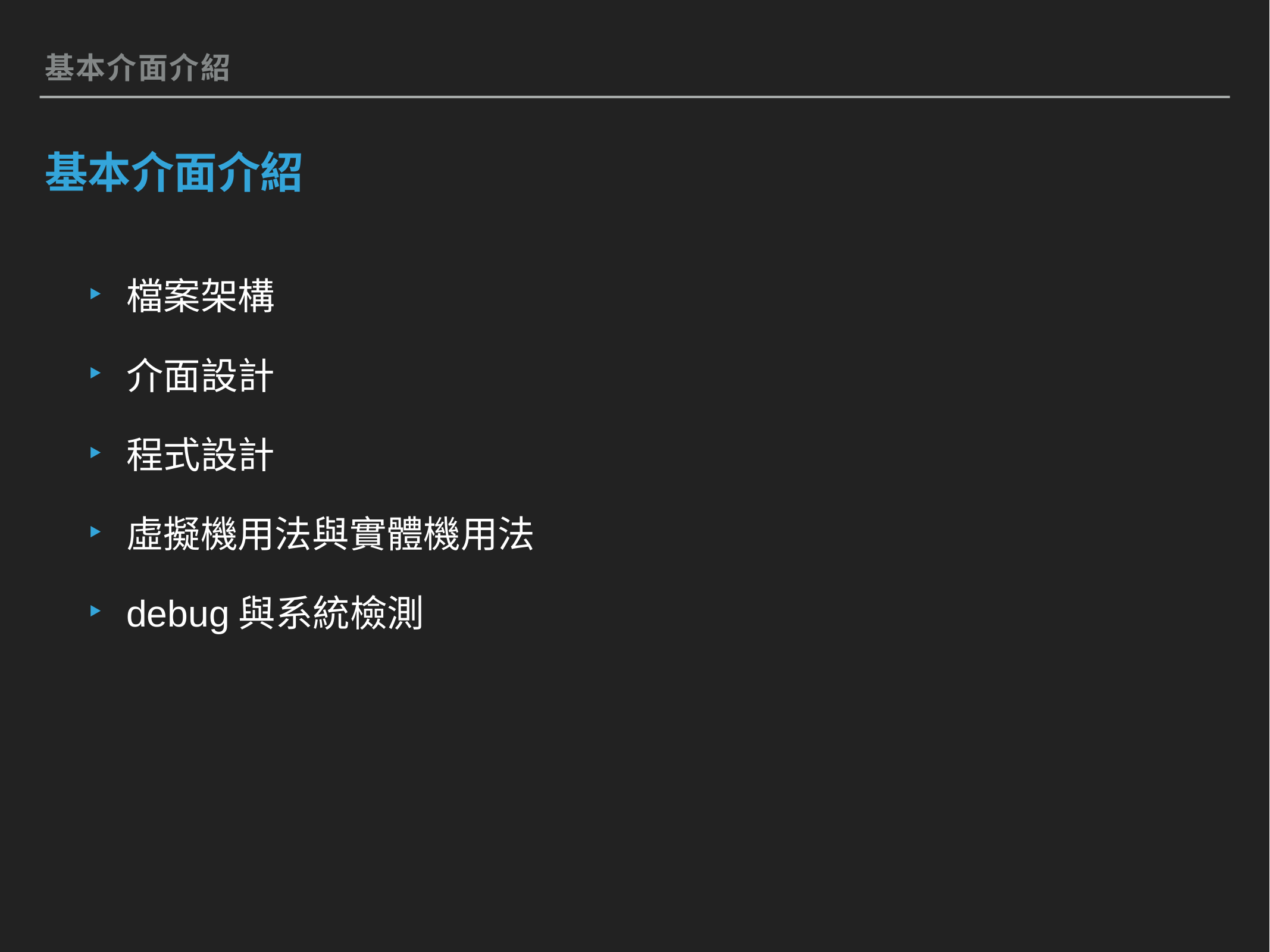

基本介面介紹
# 基本介面介紹
檔案架構
介面設計
程式設計
虛擬機用法與實體機用法
debug與系統檢測